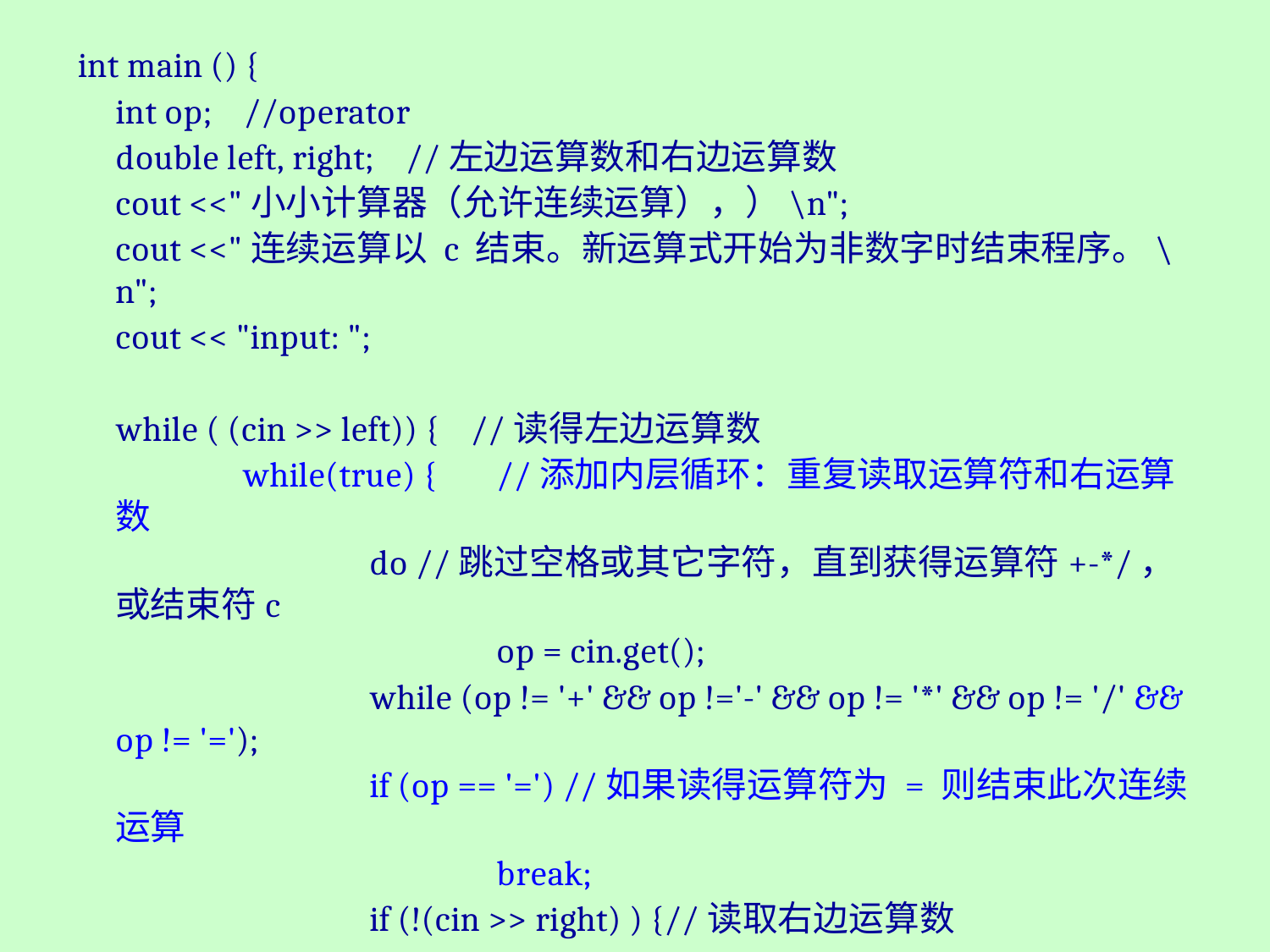

int main () {
	int op;    //operator
	double left, right;    //左边运算数和右边运算数
	cout <<"小小计算器（允许连续运算），）\n";
	cout <<"连续运算以 c 结束。新运算式开始为非数字时结束程序。\n";
	cout << "input: ";

	while ( (cin >> left)) {    //读得左边运算数
		while(true) {	//添加内层循环：重复读取运算符和右运算数
			do //跳过空格或其它字符，直到获得运算符+-*/，或结束符c
				op = cin.get();
			while (op != '+' && op !='-' && op != '*' && op != '/' && op != '=');
			if (op == '=') //如果读得运算符为 = 则结束此次连续运算
				break;
			if (!(cin >> right) ) {//读取右边运算数
				cout <<"ERROR: Format incorrect. Example: 6.4 + 3.6\n ";
				cin.clear();    cin.sync();    continue;
			}
108